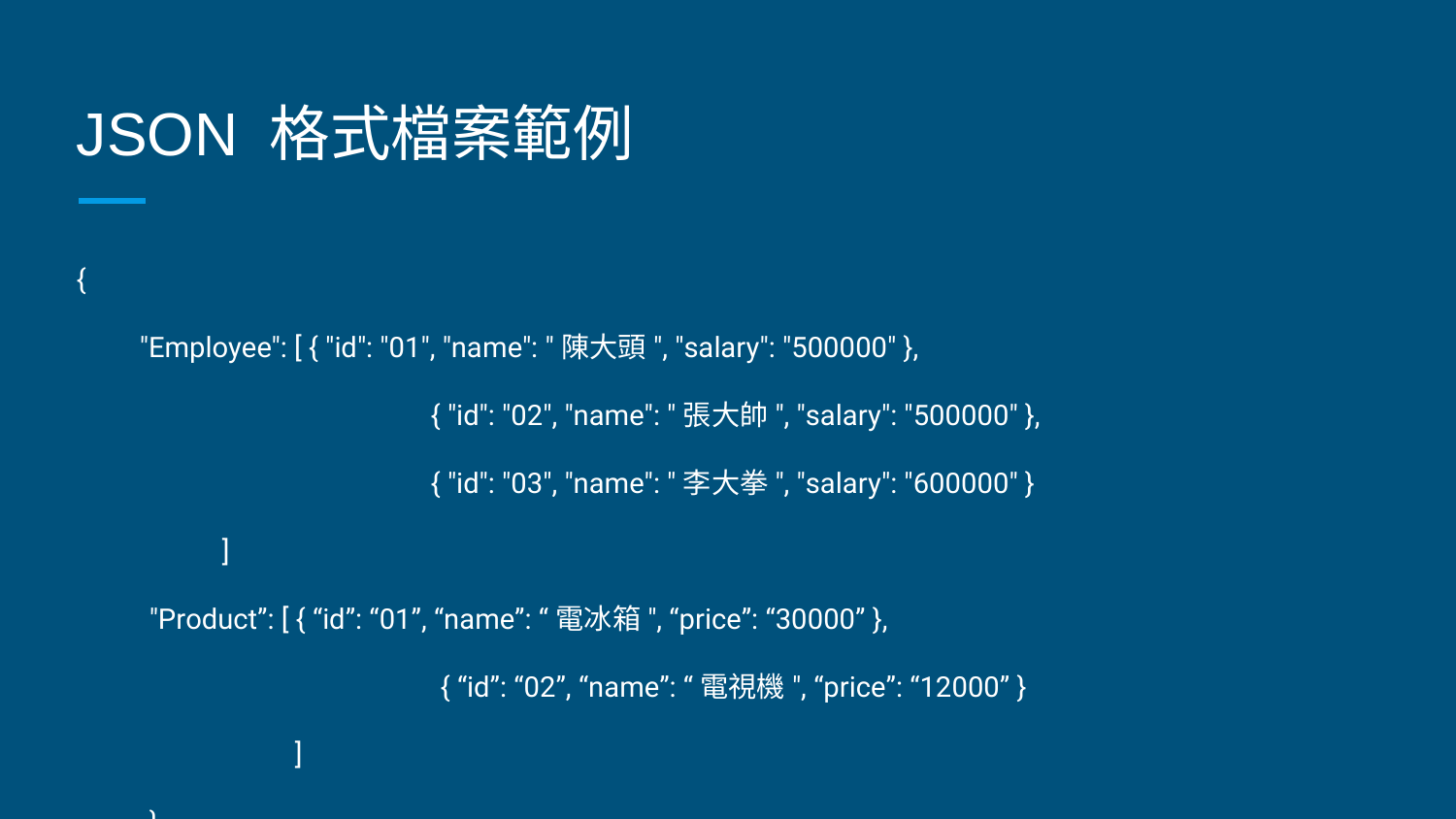

# JSON 格式檔案範例
{
         "Employee": [ { "id": "01", "name": "陳大頭", "salary": "500000" },
         		         { "id": "02", "name": "張大帥", "salary": "500000" },
         		         { "id": "03", "name": "李大拳", "salary": "600000" }
]
"Product”: [ { “id”: “01”, “name”: “電冰箱", “price”: “30000” },
		{ “id”: “02”, “name”: “電視機", “price”: “12000” }
	]
}